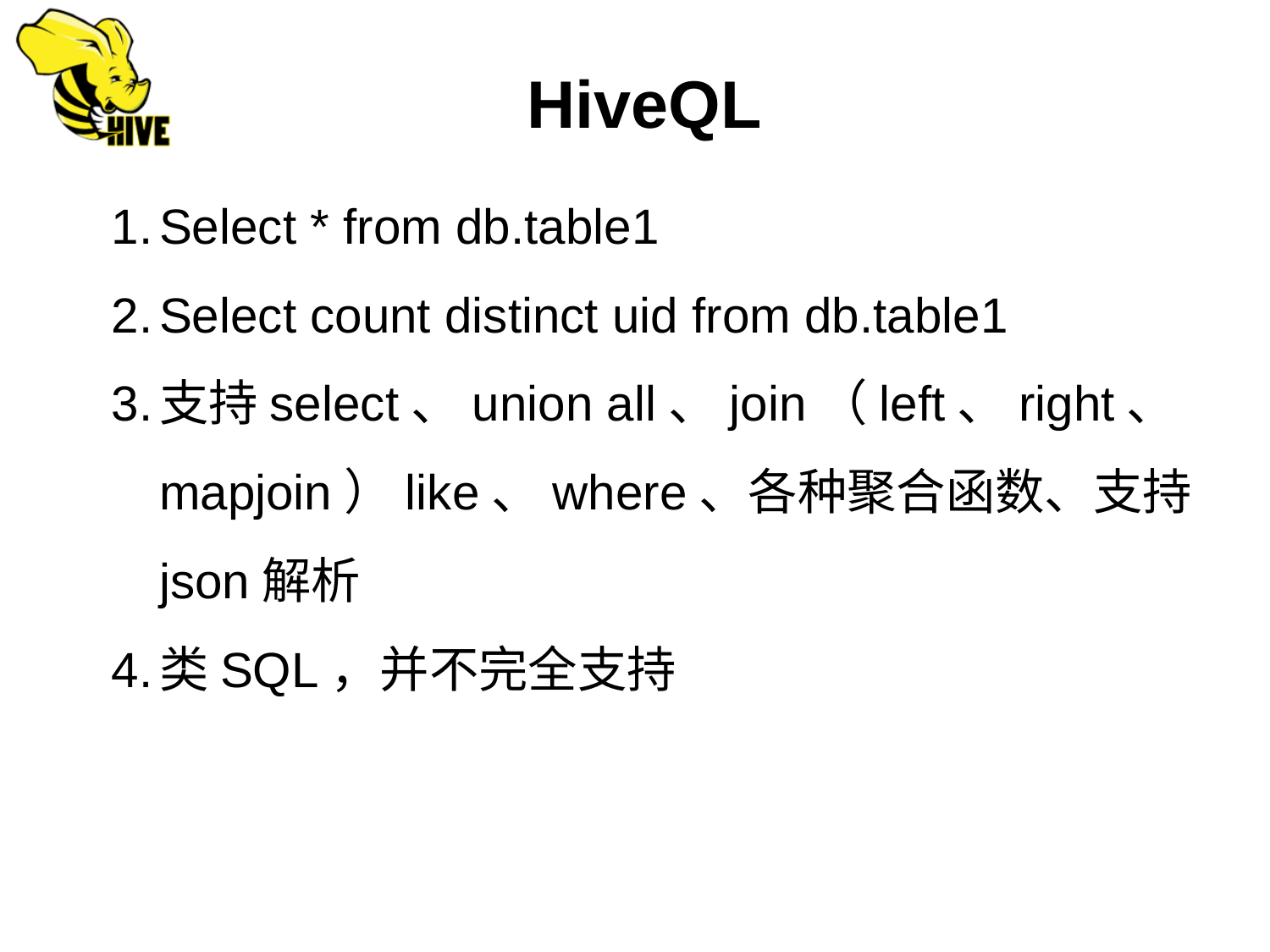

HiveQL
Select * from db.table1
Select count distinct uid from db.table1
支持select、union all、join（left、right、mapjoin）like、where、各种聚合函数、支持json解析
类SQL，并不完全支持